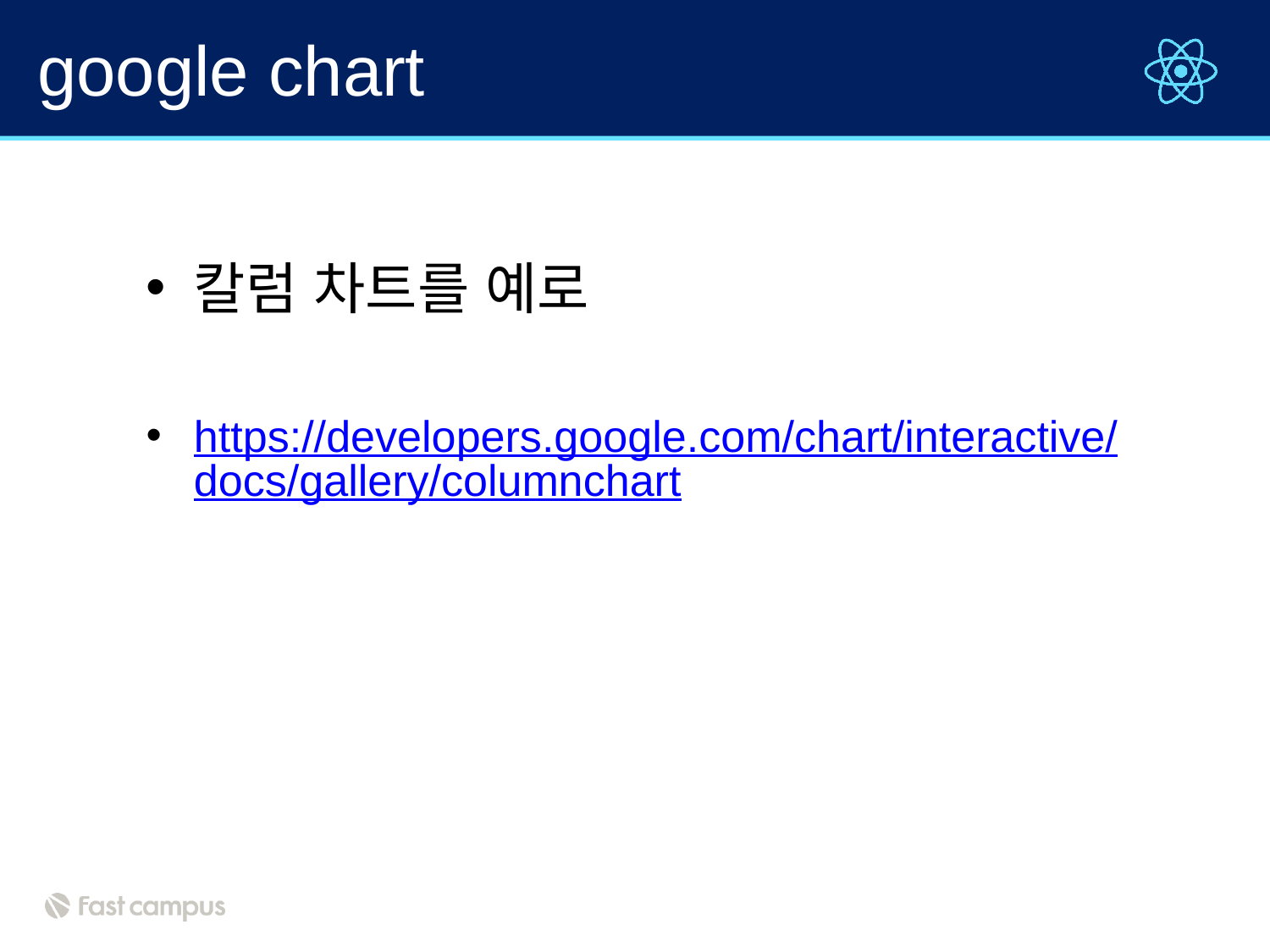

# google chart
칼럼 차트를 예로

https://developers.google.com/chart/interactive/docs/gallery/columnchart